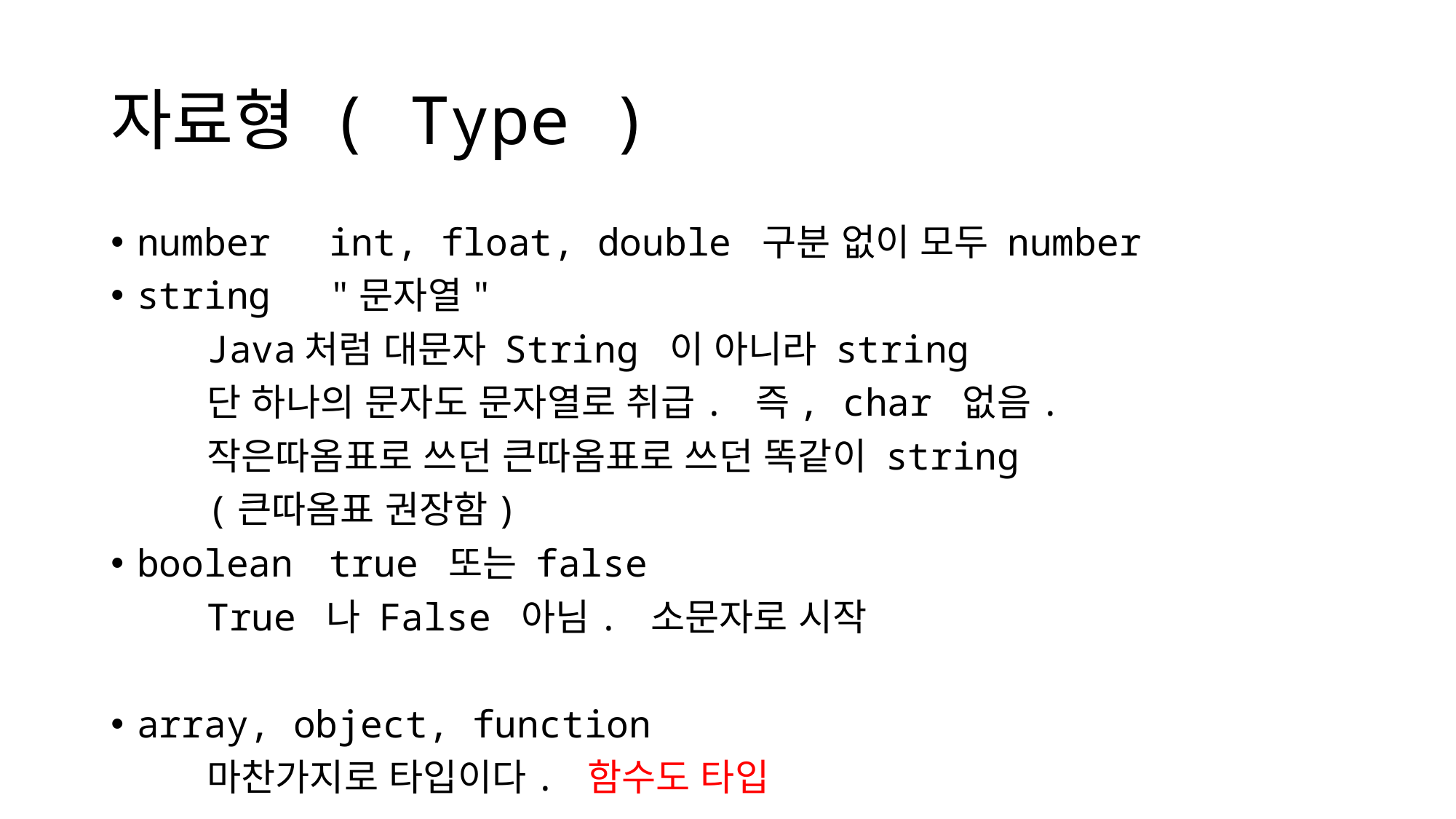

# 자료형 ( Type )
number 	int, float, double 구분 없이 모두 number
string 	"문자열"
		Java처럼 대문자 String 이 아니라 string
		단 하나의 문자도 문자열로 취급. 즉, char 없음.
		작은따옴표로 쓰던 큰따옴표로 쓰던 똑같이 string
		(큰따옴표 권장함)
boolean	true 또는 false
		True 나 False 아님. 소문자로 시작

array, object, function
		마찬가지로 타입이다. 함수도 타입